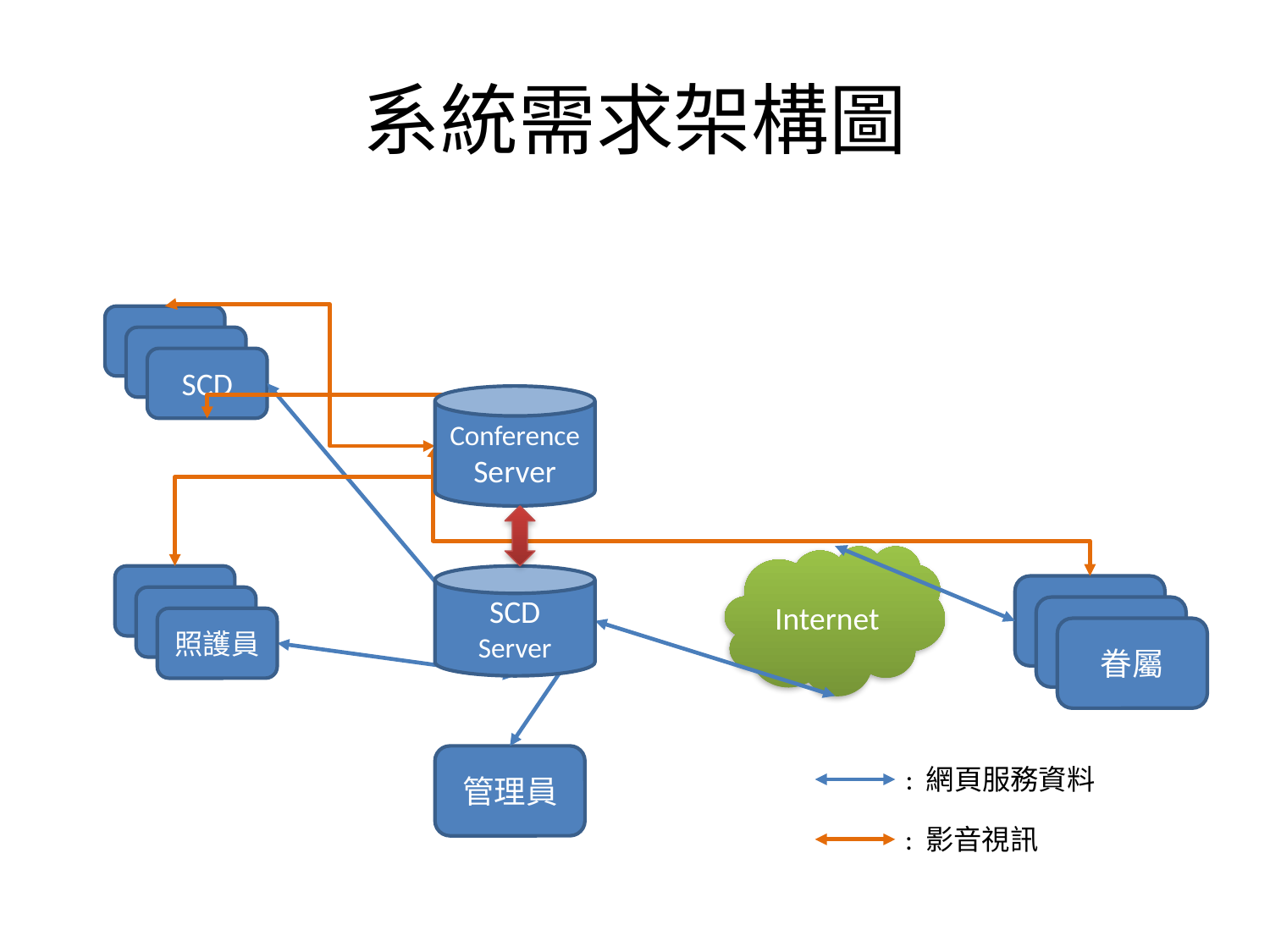

# 系統需求架構圖

SCD
SCD
SCD
Conference
Server

Internet
SCD
SCD
照護員
SCD
Server
眷屬
眷屬
眷屬
管理員
: 網頁服務資料
: 影音視訊